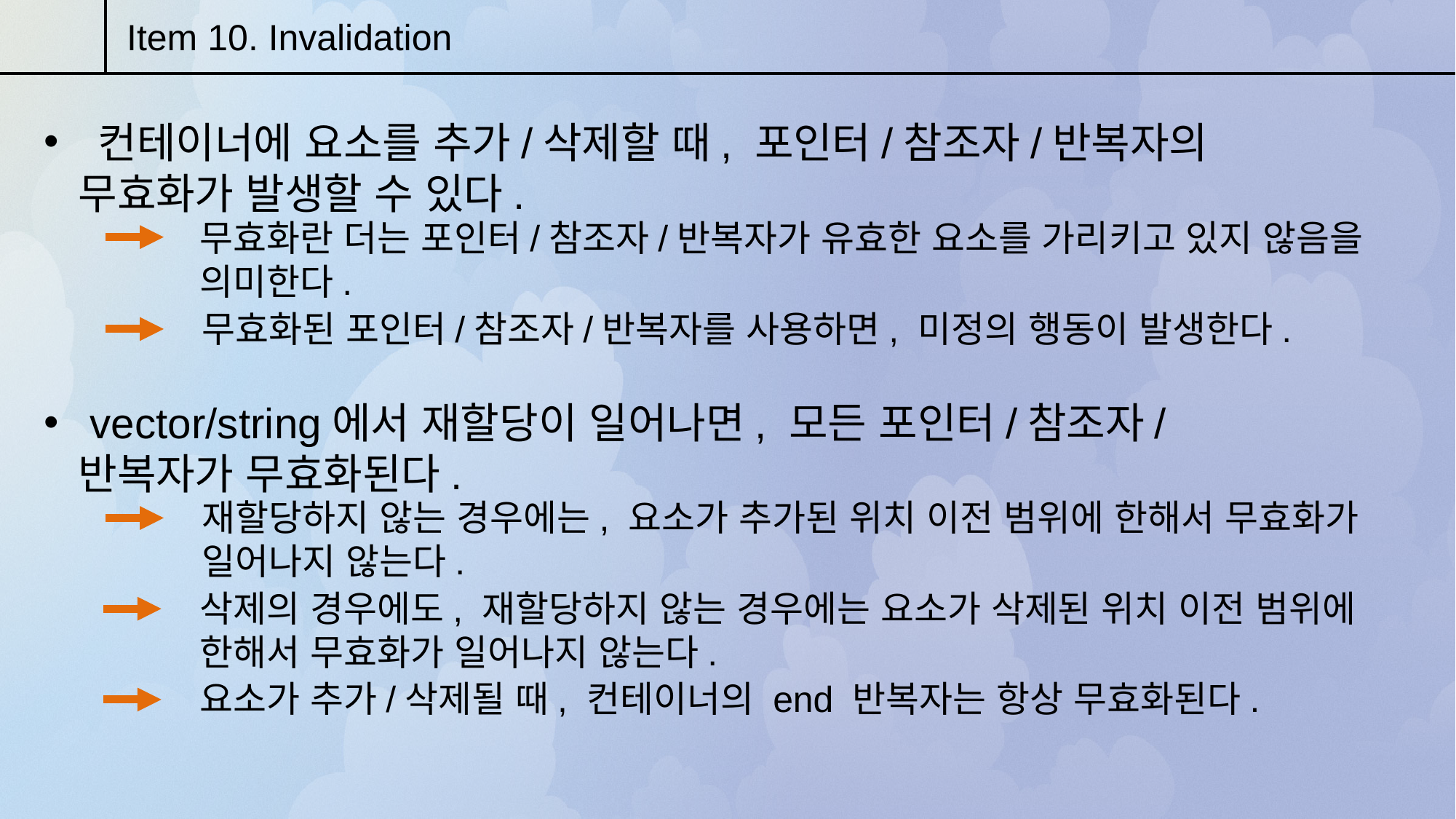

Item 10. Invalidation
 컨테이너에 요소를 추가/삭제할 때, 포인터/참조자/반복자의 무효화가 발생할 수 있다.
무효화란 더는 포인터/참조자/반복자가 유효한 요소를 가리키고 있지 않음을 의미한다.
무효화된 포인터/참조자/반복자를 사용하면, 미정의 행동이 발생한다.
 vector/string에서 재할당이 일어나면, 모든 포인터/참조자/반복자가 무효화된다.
재할당하지 않는 경우에는, 요소가 추가된 위치 이전 범위에 한해서 무효화가 일어나지 않는다.
삭제의 경우에도, 재할당하지 않는 경우에는 요소가 삭제된 위치 이전 범위에 한해서 무효화가 일어나지 않는다.
요소가 추가/삭제될 때, 컨테이너의 end 반복자는 항상 무효화된다.